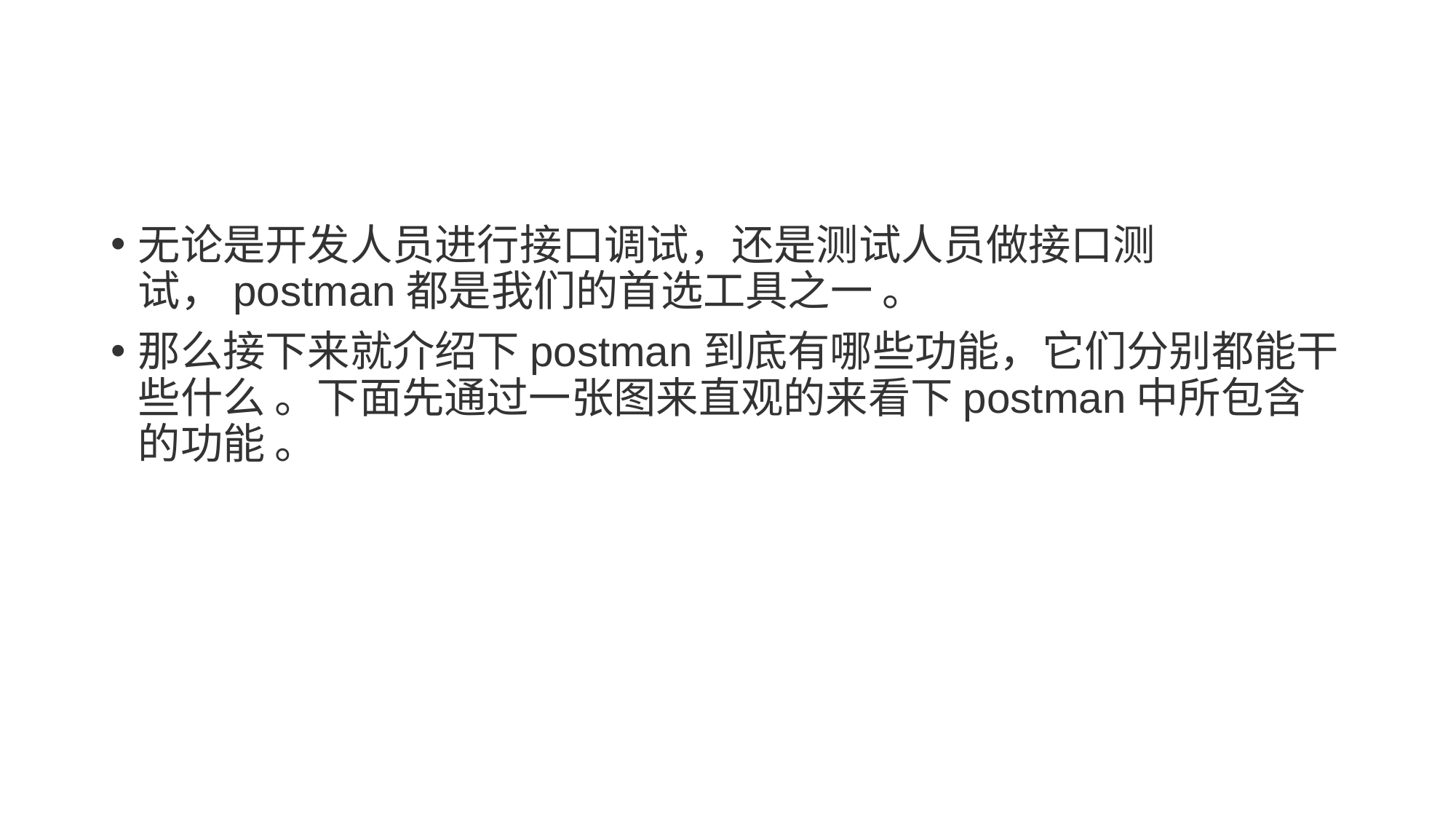

无论是开发人员进行接口调试，还是测试人员做接口测试，postman都是我们的首选工具之一 。
那么接下来就介绍下postman到底有哪些功能，它们分别都能干些什么 。下面先通过一张图来直观的来看下postman中所包含的功能 。